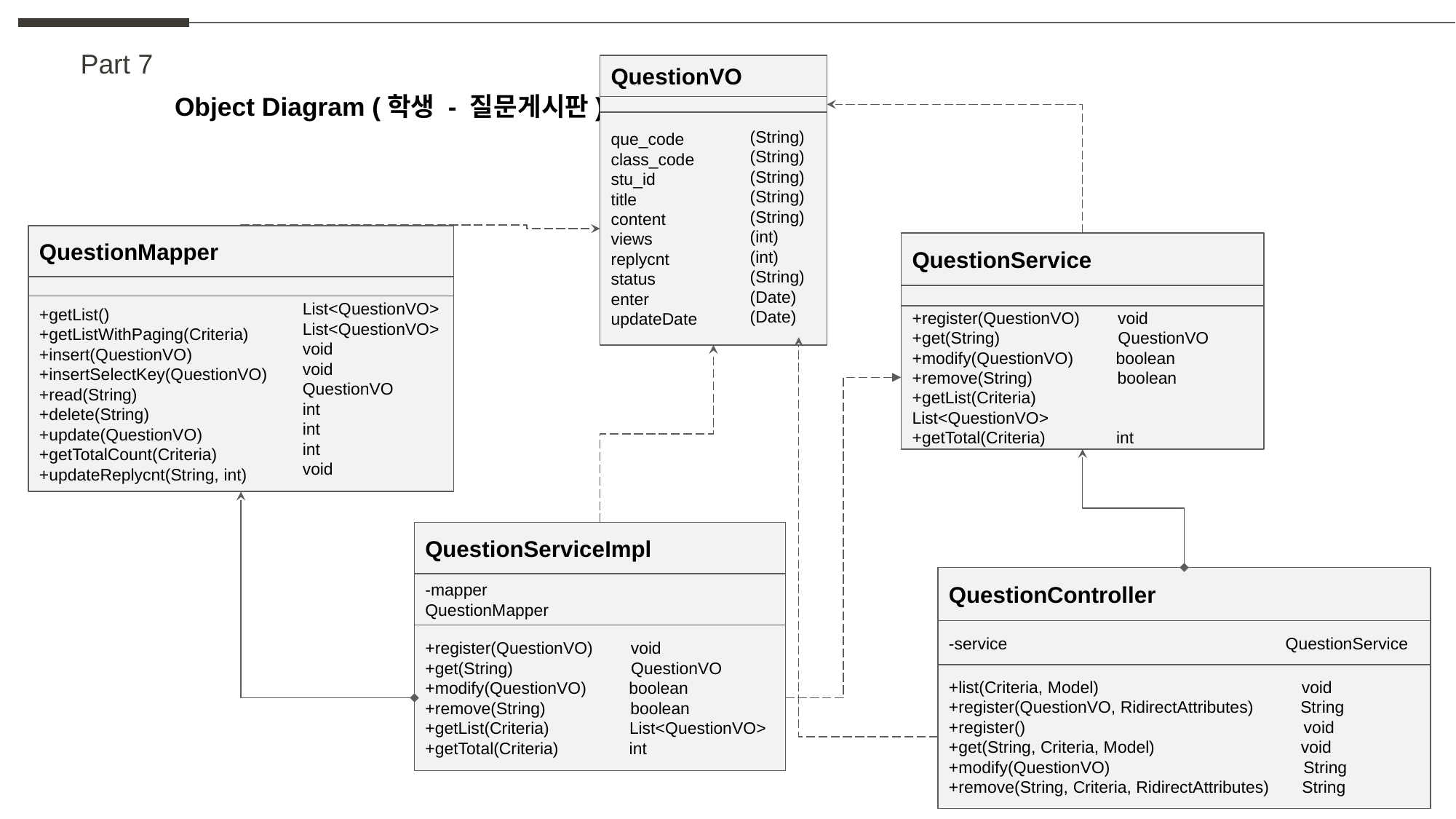

Part 7
QuestionVO

que_code
class_code
stu_id
title
content
views
replycnt
status
enter
updateDate
Object Diagram (학생 - 질문게시판)
(String)
(String)
(String)
(String)
(String)
(int)
(int)
(String)
(Date)
(Date)
QuestionMapper

+getList()
+getListWithPaging(Criteria)
+insert(QuestionVO)
+insertSelectKey(QuestionVO)
+read(String)
+delete(String)
+update(QuestionVO)
+getTotalCount(Criteria)
+updateReplycnt(String, int)
QuestionService

+register(QuestionVO)        void
+get(String)                         QuestionVO
+modify(QuestionVO)         boolean
+remove(String)                  boolean
+getList(Criteria)                 List<QuestionVO>
+getTotal(Criteria)               int
List<QuestionVO>
List<QuestionVO>
void
void
QuestionVO
int
int
int
void
QuestionServiceImpl
-mapper		        QuestionMapper
+register(QuestionVO)        void
+get(String)                         QuestionVO
+modify(QuestionVO)         boolean
+remove(String)                  boolean
+getList(Criteria)                 List<QuestionVO>
+getTotal(Criteria)               int
QuestionController
-service                                                           QuestionService
+list(Criteria, Model)                                           void
+register(QuestionVO, RidirectAttributes)          String
+register()                                                           void
+get(String, Criteria, Model)                               void
+modify(QuestionVO)                                         String
+remove(String, Criteria, RidirectAttributes)       String